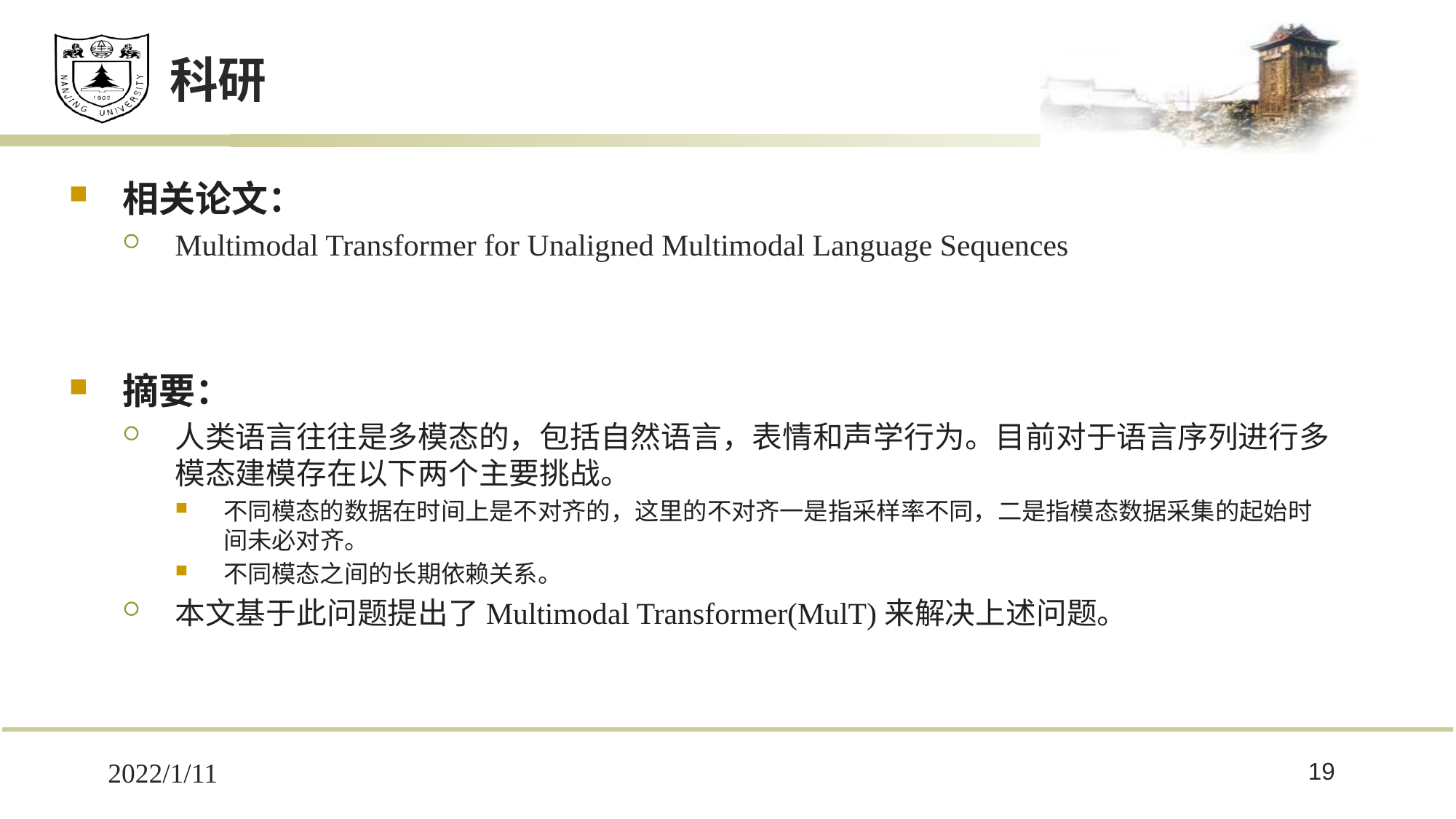

# 科研
相关论文：
Multimodal Transformer for Unaligned Multimodal Language Sequences
摘要：
人类语言往往是多模态的，包括自然语言，表情和声学行为。目前对于语言序列进行多模态建模存在以下两个主要挑战。
不同模态的数据在时间上是不对齐的，这里的不对齐一是指采样率不同，二是指模态数据采集的起始时间未必对齐。
不同模态之间的长期依赖关系。
本文基于此问题提出了Multimodal Transformer(MulT)来解决上述问题。

2022/1/11
19